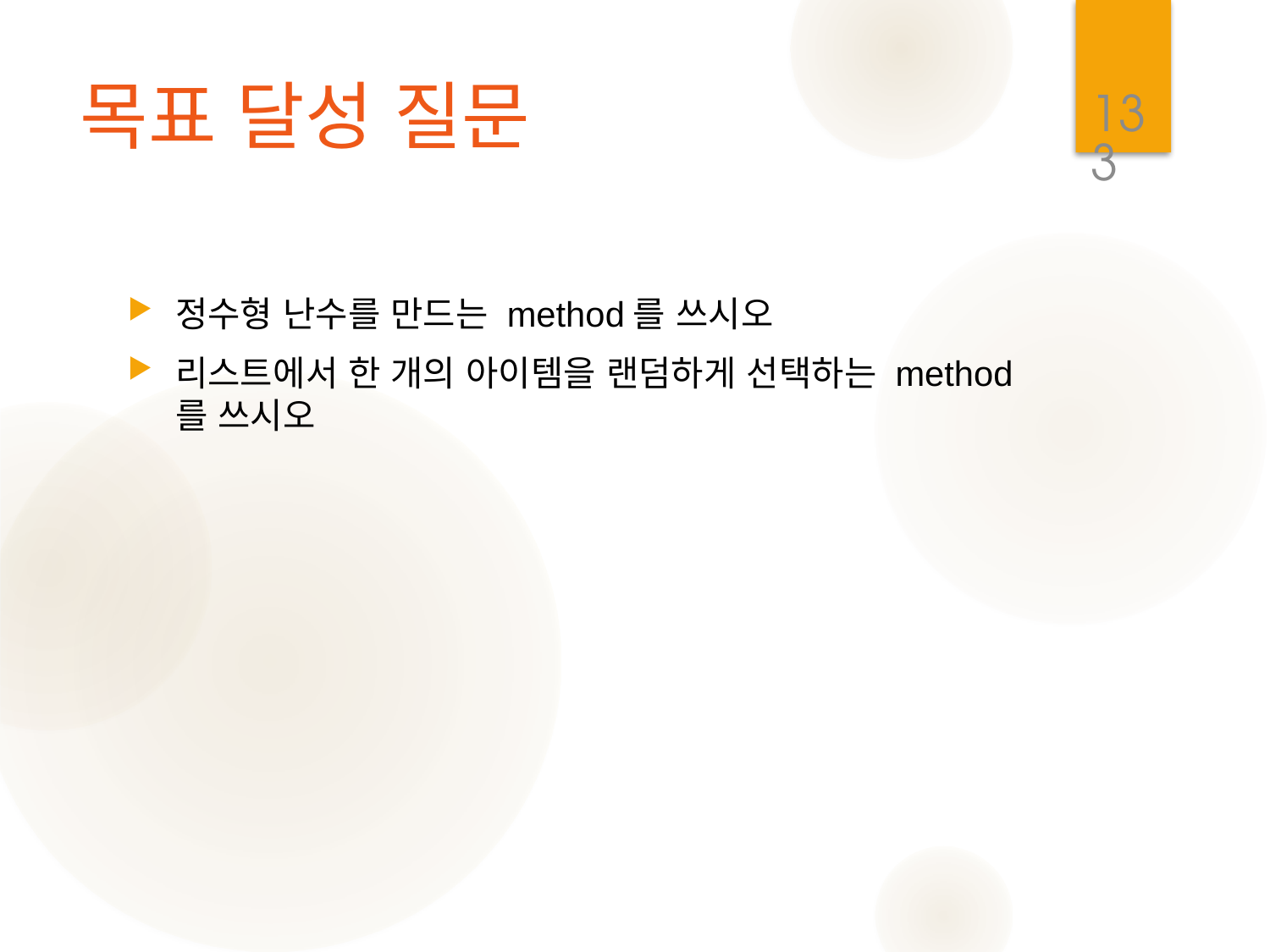

133
# 목표 달성 질문
정수형 난수를 만드는 method를 쓰시오
리스트에서 한 개의 아이템을 랜덤하게 선택하는 method를 쓰시오